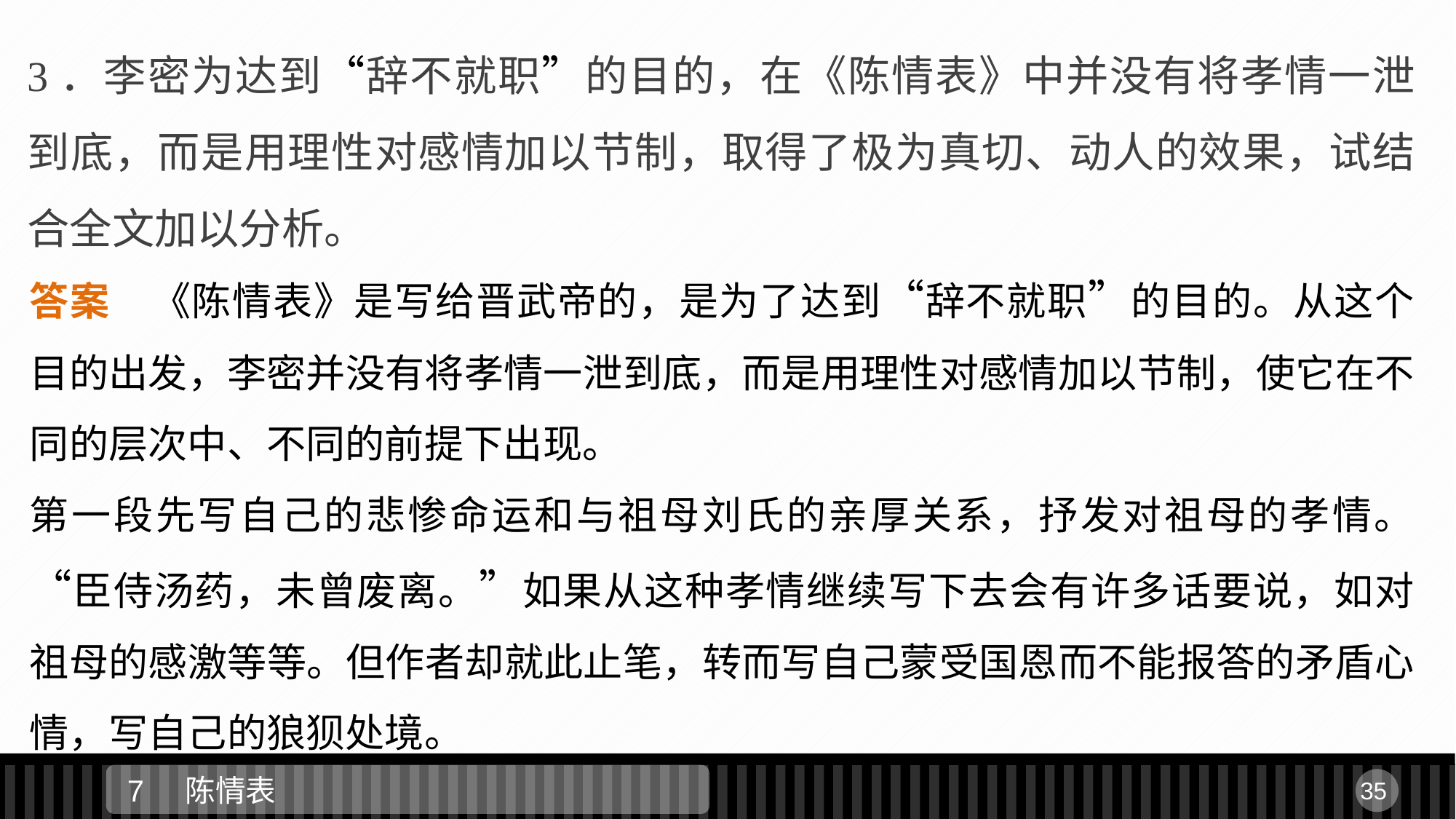

3．李密为达到“辞不就职”的目的，在《陈情表》中并没有将孝情一泄到底，而是用理性对感情加以节制，取得了极为真切、动人的效果，试结合全文加以分析。
答案　《陈情表》是写给晋武帝的，是为了达到“辞不就职”的目的。从这个目的出发，李密并没有将孝情一泄到底，而是用理性对感情加以节制，使它在不同的层次中、不同的前提下出现。
第一段先写自己的悲惨命运和与祖母刘氏的亲厚关系，抒发对祖母的孝情。“臣侍汤药，未曾废离。”如果从这种孝情继续写下去会有许多话要说，如对祖母的感激等等。但作者却就此止笔，转而写自己蒙受国恩而不能报答的矛盾心情，写自己的狼狈处境。